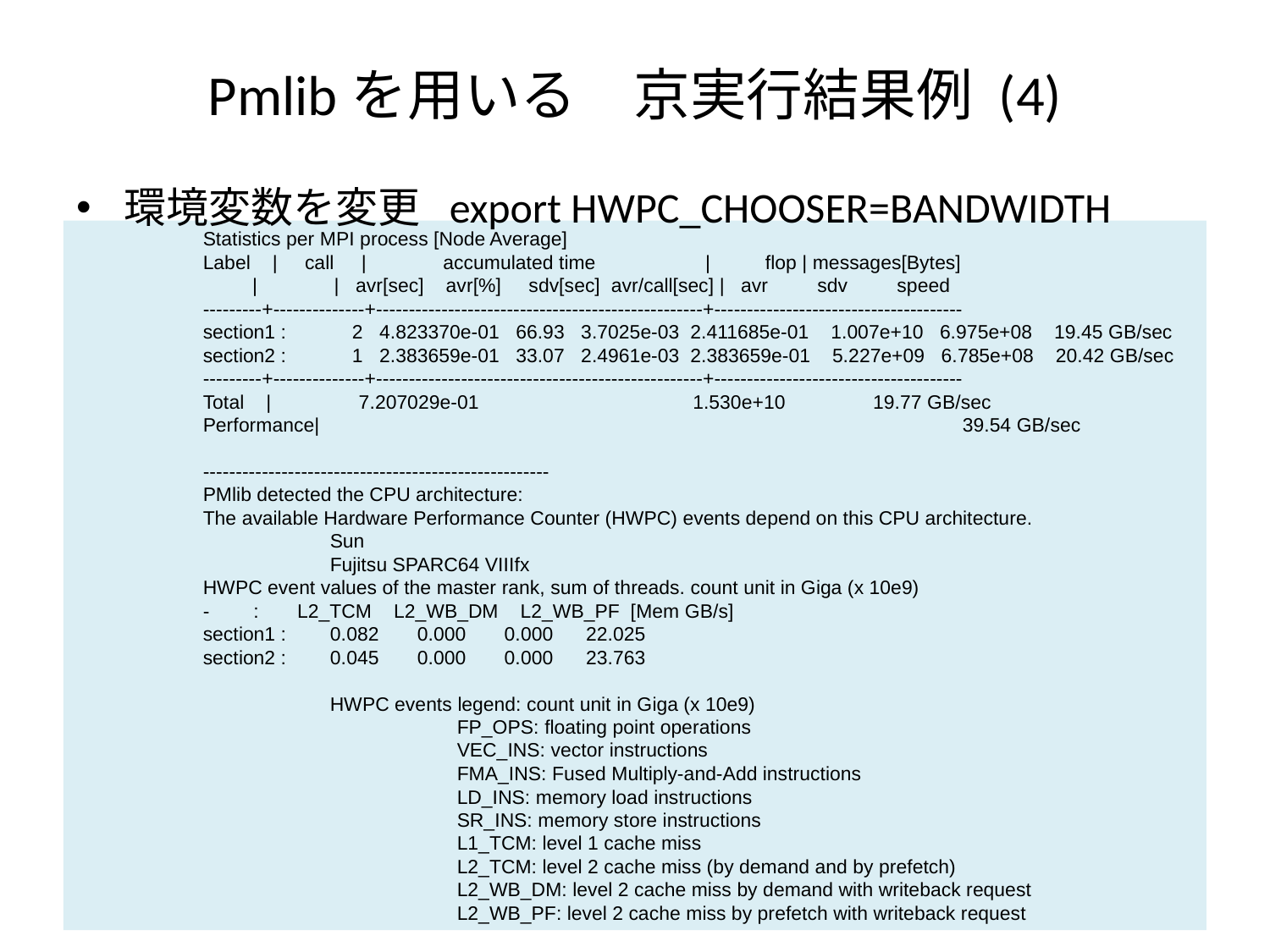

# Pmlibを用いる　京実行結果例 (4)
環境変数を変更  export HWPC_CHOOSER=BANDWIDTH
	Statistics per MPI process [Node Average]
	Label    |     call     |              accumulated time                    |          flop | messages[Bytes]
	         |              |   avr[sec]    avr[%]     sdv[sec]  avr/call[sec] |   avr         sdv         speed
	---------+--------------+--------------------------------------------------+--------------------------------------
	section1 :            2   4.823370e-01   66.93   3.7025e-03  2.411685e-01    1.007e+10   6.975e+08    19.45 GB/sec
	section2 :            1   2.383659e-01   33.07   2.4961e-03  2.383659e-01    5.227e+09   6.785e+08    20.42 GB/sec
	---------+--------------+--------------------------------------------------+--------------------------------------
	Total    |                7.207029e-01                                       1.530e+10                19.77 GB/sec
	Performance| 			                                                                     39.54 GB/sec

	-----------------------------------------------------
	PMlib detected the CPU architecture:
	The available Hardware Performance Counter (HWPC) events depend on this CPU architecture.
		Sun
		Fujitsu SPARC64 VIIIfx
	HWPC event values of the master rank, sum of threads. count unit in Giga (x 10e9)
	-        :       L2_TCM    L2_WB_DM    L2_WB_PF  [Mem GB/s]
	section1 :        0.082       0.000       0.000      22.025
	section2 :        0.045       0.000       0.000      23.763

		HWPC events legend: count unit in Giga (x 10e9)
			FP_OPS: floating point operations
			VEC_INS: vector instructions
			FMA_INS: Fused Multiply-and-Add instructions
			LD_INS: memory load instructions
			SR_INS: memory store instructions
			L1_TCM: level 1 cache miss
			L2_TCM: level 2 cache miss (by demand and by prefetch)
			L2_WB_DM: level 2 cache miss by demand with writeback request
			L2_WB_PF: level 2 cache miss by prefetch with writeback request